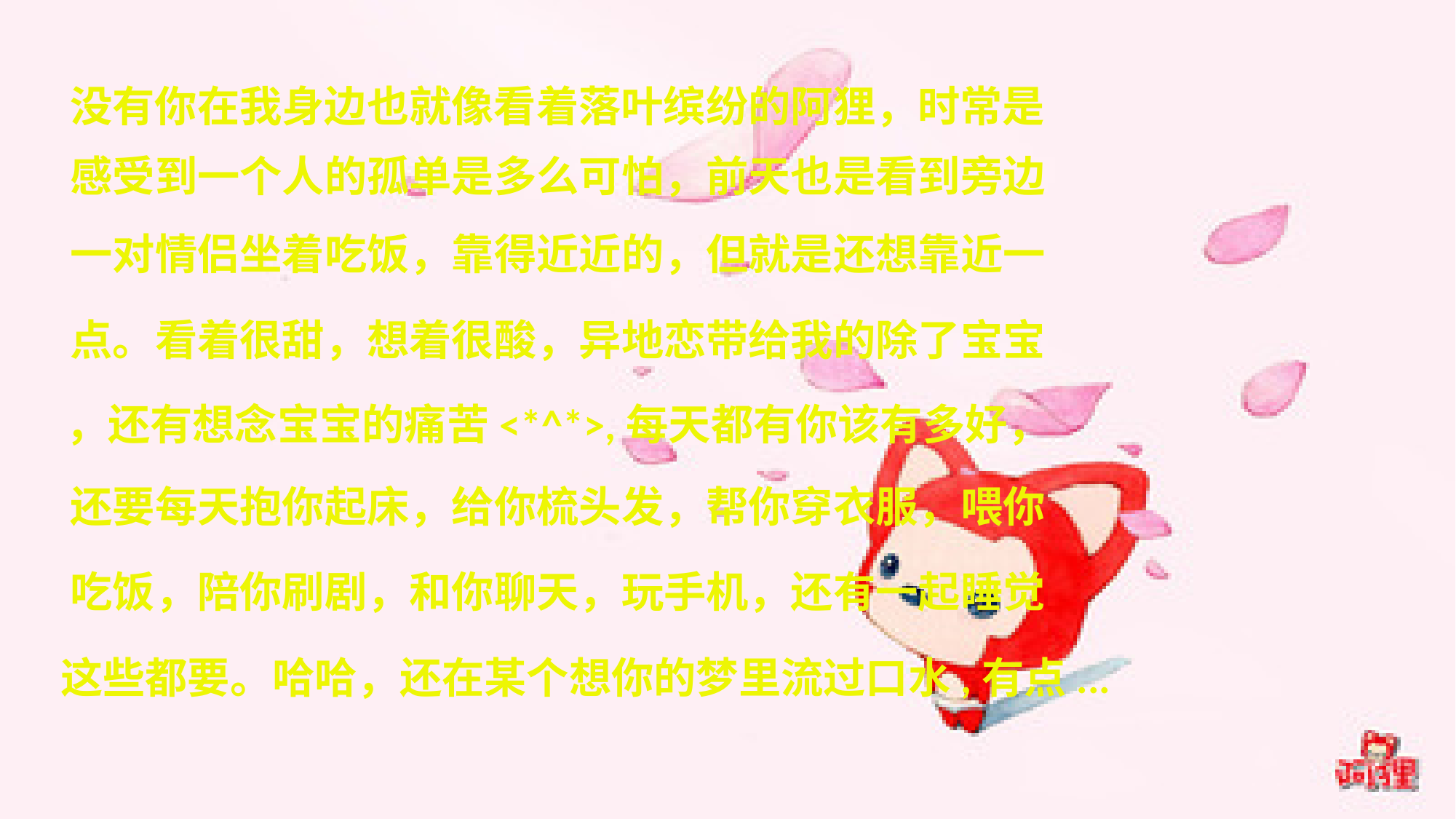

没有你在我身边也就像看着落叶缤纷的阿狸，时常是
感受到一个人的孤单是多么可怕，前天也是看到旁边
一对情侣坐着吃饭，靠得近近的，但就是还想靠近一
点。看着很甜，想着很酸，异地恋带给我的除了宝宝
，还有想念宝宝的痛苦<*^*>,每天都有你该有多好，
还要每天抱你起床，给你梳头发，帮你穿衣服，喂你
吃饭，陪你刷剧，和你聊天，玩手机，还有一起睡觉
这些都要。哈哈，还在某个想你的梦里流过口水,有点...